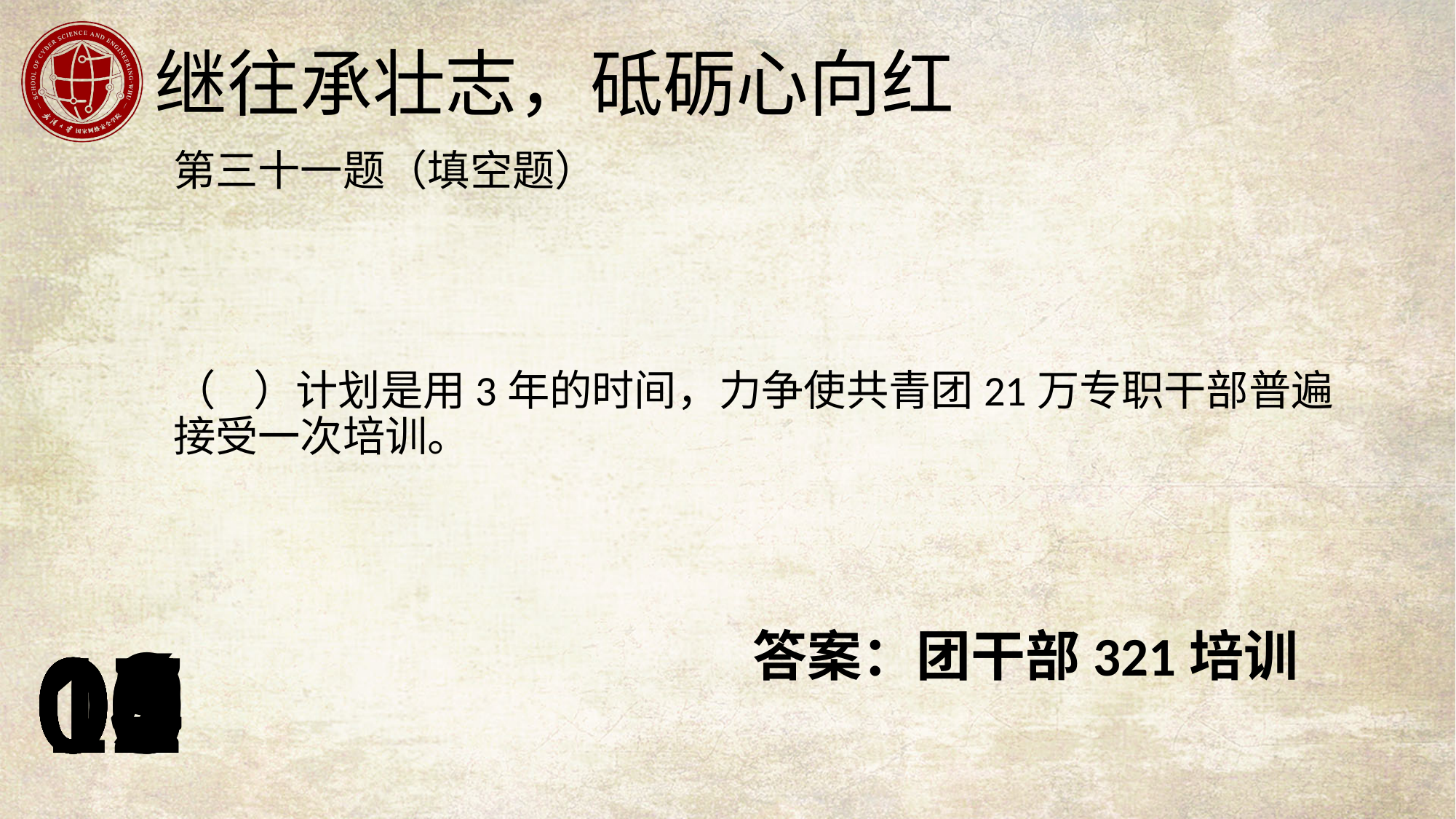

第三十一题（填空题）

（    ）计划是用3年的时间，力争使共青团21万专职干部普遍接受一次培训。
答案：团干部321培训